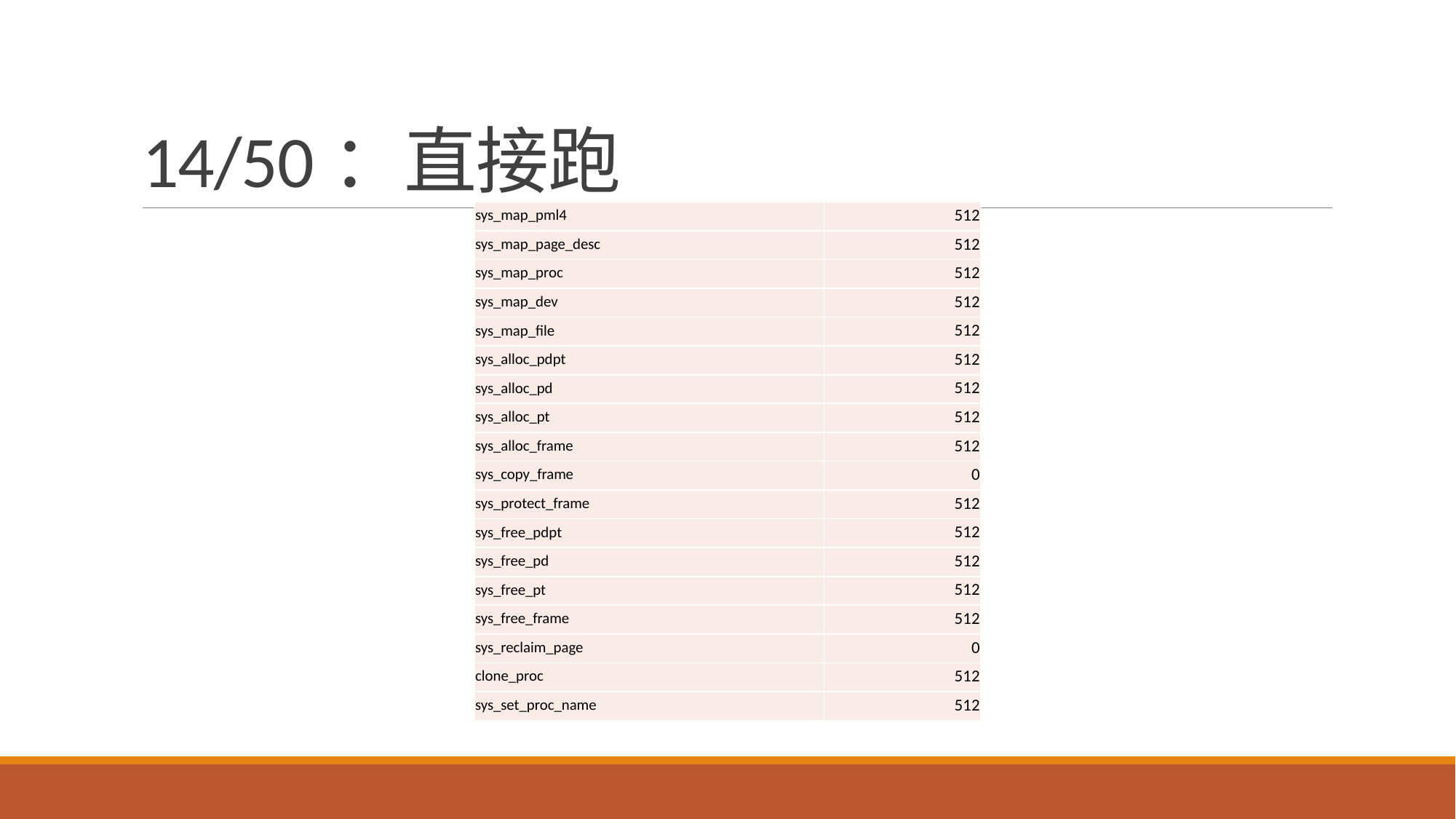

# 14/50：直接跑
| sys\_map\_pml4 | 512 |
| --- | --- |
| sys\_map\_page\_desc | 512 |
| sys\_map\_proc | 512 |
| sys\_map\_dev | 512 |
| sys\_map\_file | 512 |
| sys\_alloc\_pdpt | 512 |
| sys\_alloc\_pd | 512 |
| sys\_alloc\_pt | 512 |
| sys\_alloc\_frame | 512 |
| sys\_copy\_frame | 0 |
| sys\_protect\_frame | 512 |
| sys\_free\_pdpt | 512 |
| sys\_free\_pd | 512 |
| sys\_free\_pt | 512 |
| sys\_free\_frame | 512 |
| sys\_reclaim\_page | 0 |
| clone\_proc | 512 |
| sys\_set\_proc\_name | 512 |